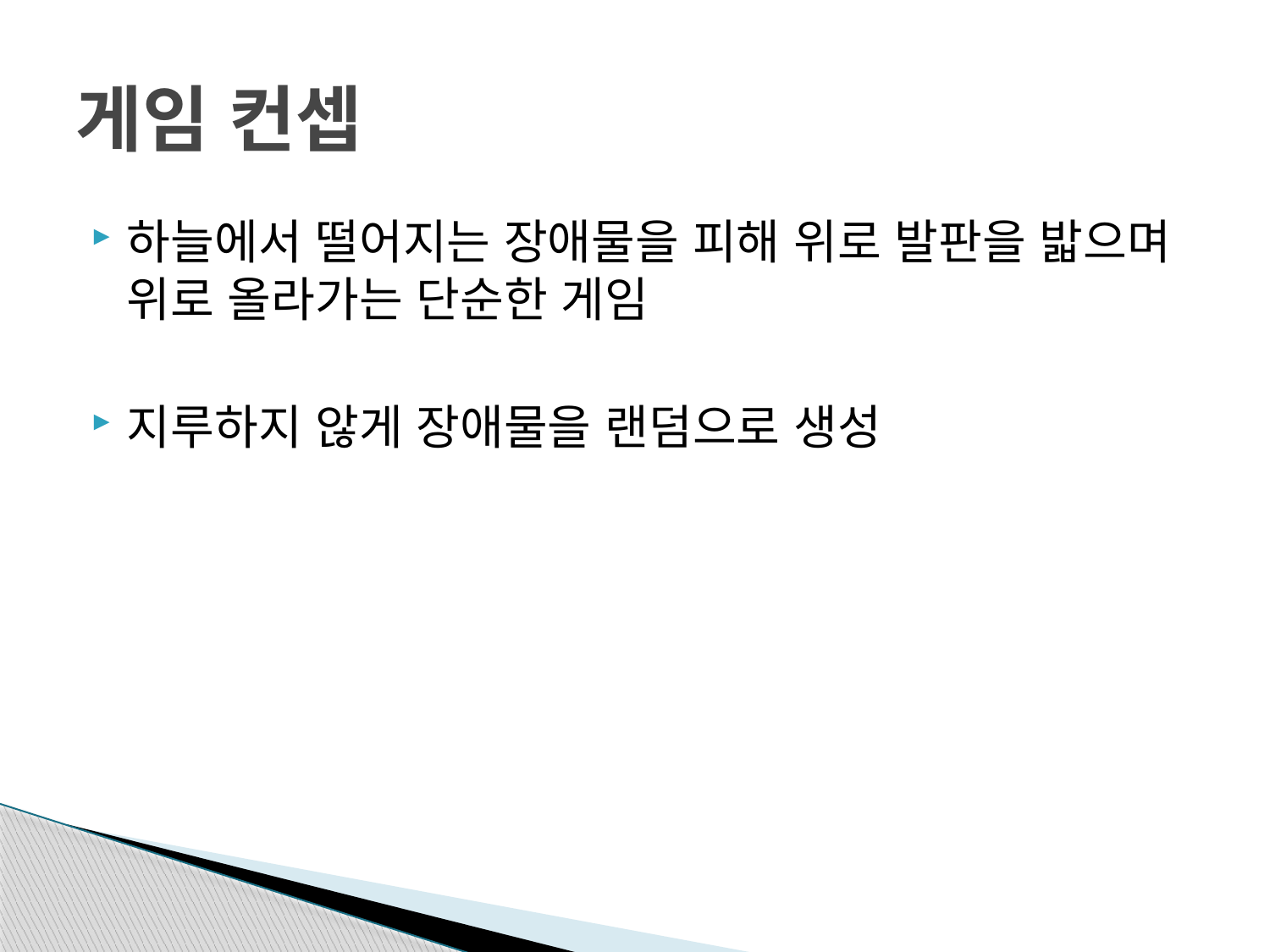

# 게임 컨셉
하늘에서 떨어지는 장애물을 피해 위로 발판을 밟으며 위로 올라가는 단순한 게임

지루하지 않게 장애물을 랜덤으로 생성